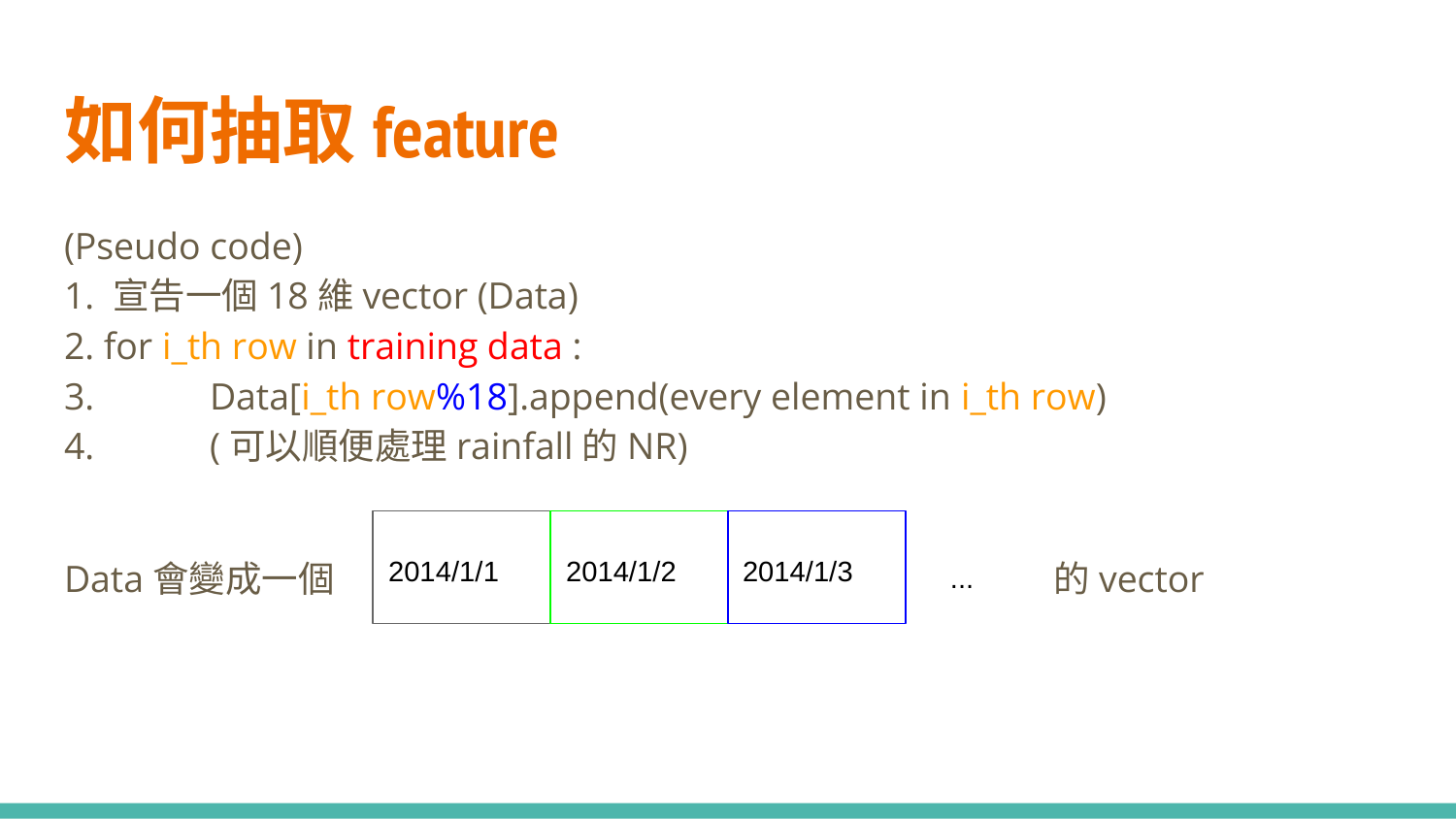

# 如何抽取feature
(Pseudo code)
1. 宣告一個18維vector (Data)
2. for i_th row in training data :
3. 	Data[i_th row%18].append(every element in i_th row)
4. 	(可以順便處理rainfall的NR)
Data會變成一個                                                                            的vector

2014/1/1
2014/1/2
2014/1/3
...